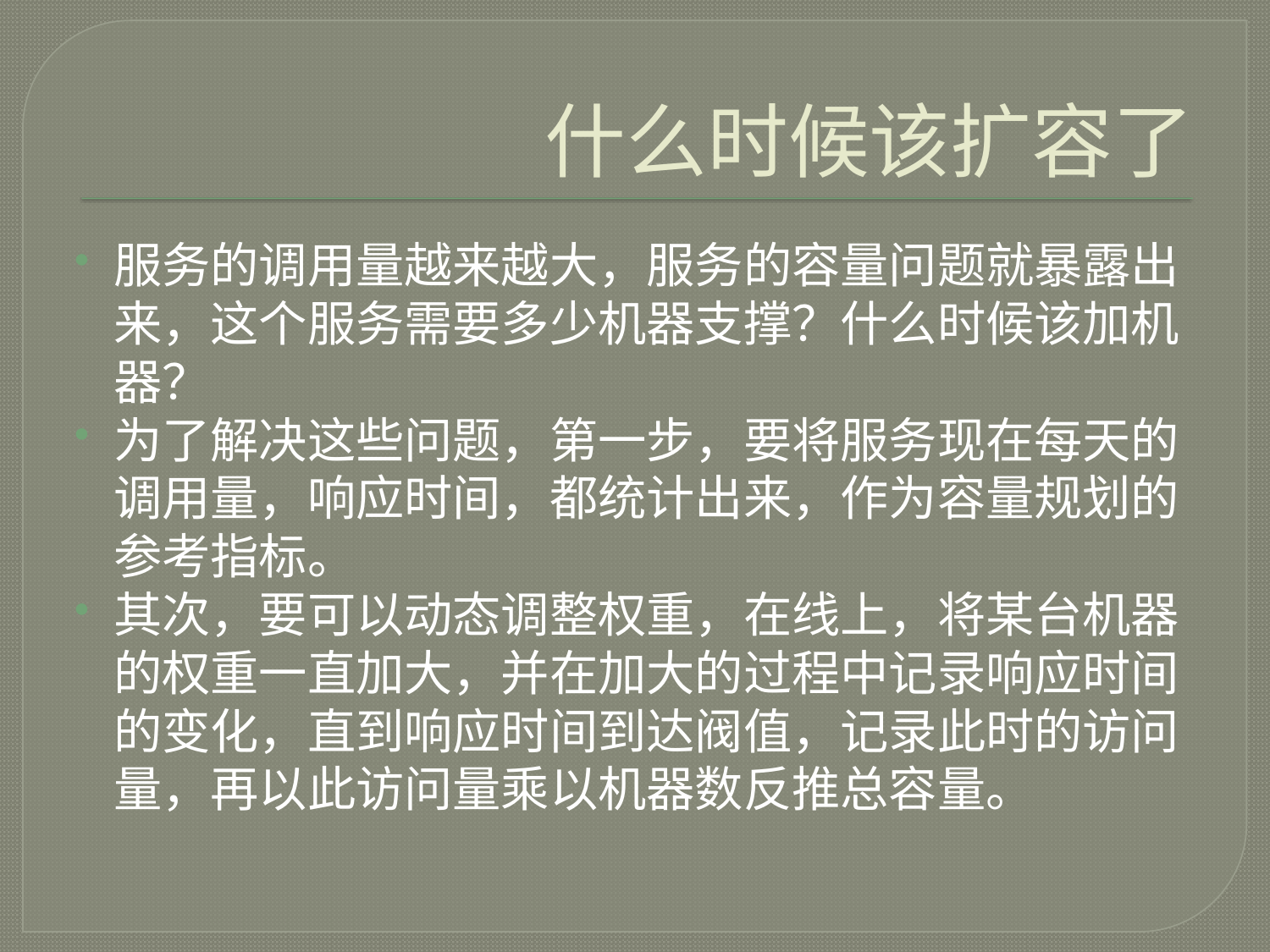

# 什么时候该扩容了
服务的调用量越来越大，服务的容量问题就暴露出来，这个服务需要多少机器支撑？什么时候该加机器？
为了解决这些问题，第一步，要将服务现在每天的调用量，响应时间，都统计出来，作为容量规划的参考指标。
其次，要可以动态调整权重，在线上，将某台机器的权重一直加大，并在加大的过程中记录响应时间的变化，直到响应时间到达阀值，记录此时的访问量，再以此访问量乘以机器数反推总容量。